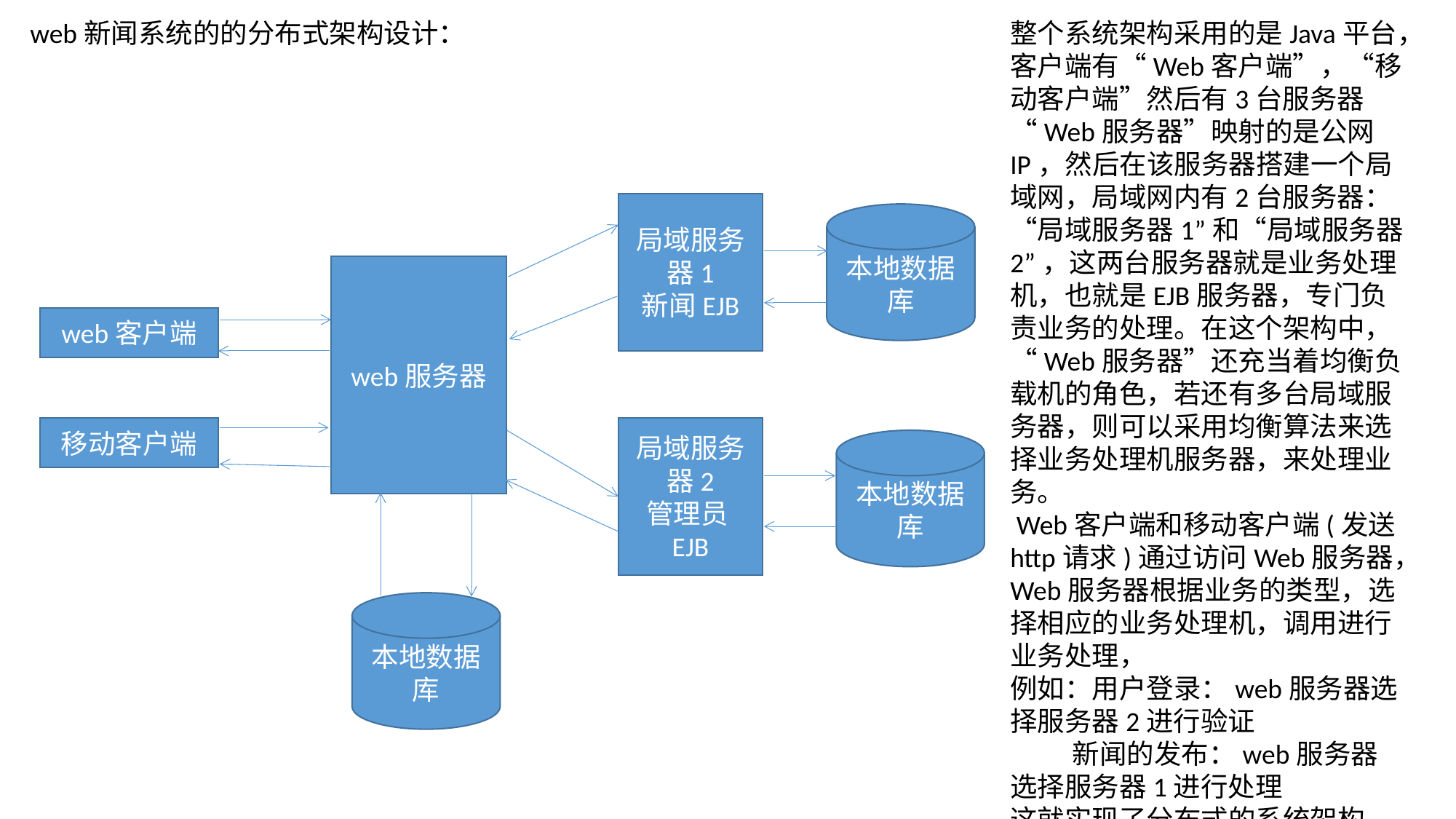

web新闻系统的的分布式架构设计：
整个系统架构采用的是Java平台，客户端有“Web客户端”，“移动客户端”然后有3台服务器“Web服务器”映射的是公网IP，然后在该服务器搭建一个局域网，局域网内有2台服务器：“局域服务器1”和“局域服务器2”，这两台服务器就是业务处理机，也就是EJB服务器，专门负责业务的处理。在这个架构中，“Web服务器”还充当着均衡负载机的角色，若还有多台局域服务器，则可以采用均衡算法来选择业务处理机服务器，来处理业务。
 Web客户端和移动客户端(发送http请求)通过访问Web服务器，Web服务器根据业务的类型，选择相应的业务处理机，调用进行业务处理，
例如：用户登录：web服务器选择服务器2进行验证
         新闻的发布：web服务器选择服务器1进行处理
这就实现了分布式的系统架构。
局域服务器1
新闻EJB
本地数据库
web服务器
web客户端
移动客户端
局域服务器2
管理员EJB
本地数据库
本地数据库